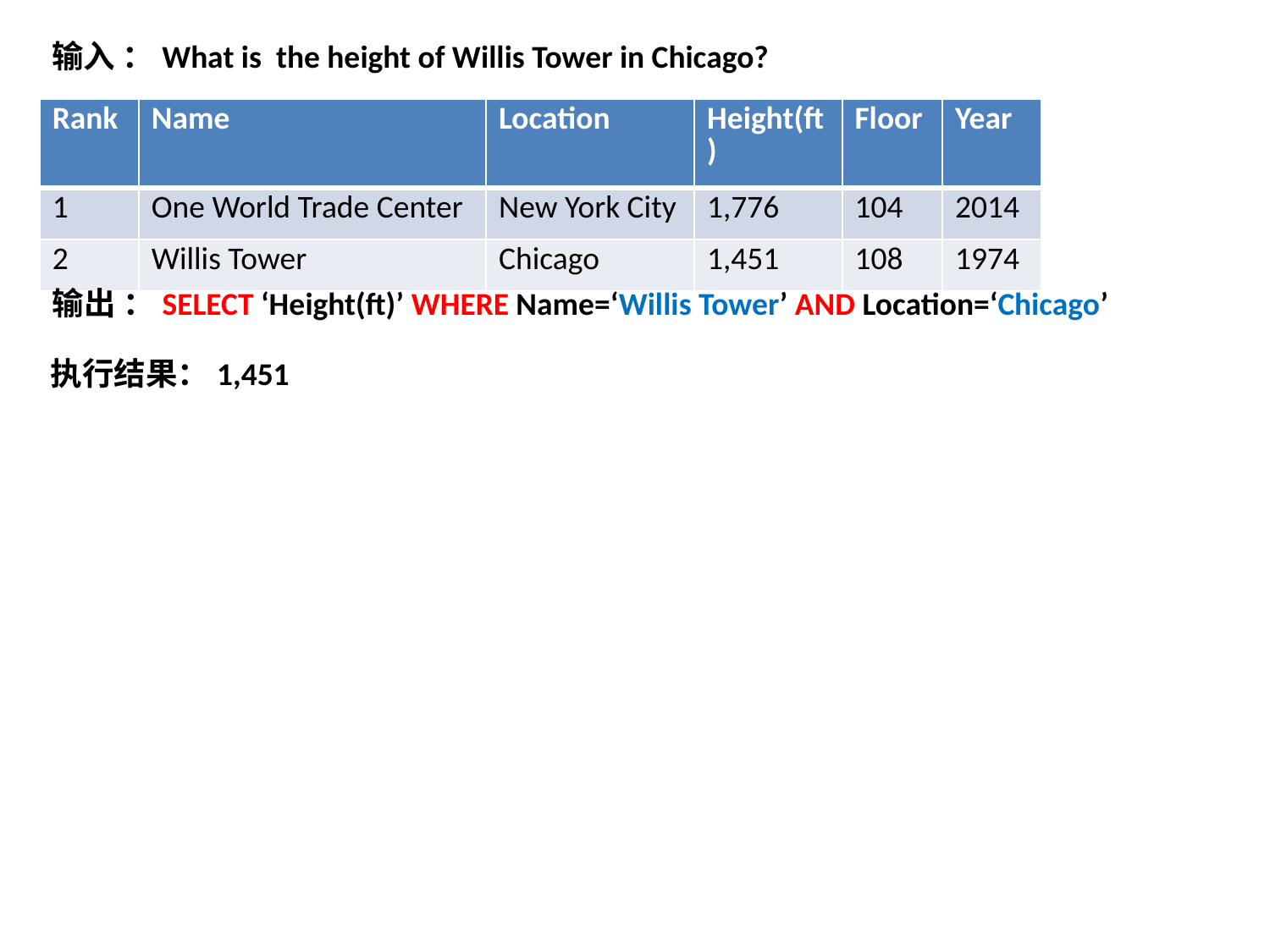

输入 ：What is  the height of Willis Tower in Chicago?
| Rank | Name | Location | Height(ft) | Floor | Year |
| --- | --- | --- | --- | --- | --- |
| 1 | One World Trade Center | New York City | 1,776 | 104 | 2014 |
| 2 | Willis Tower | Chicago | 1,451 | 108 | 1974 |
输出 ：SELECT ‘Height(ft)’ WHERE Name=‘Willis Tower’ AND Location=‘Chicago’
执行结果：1,451